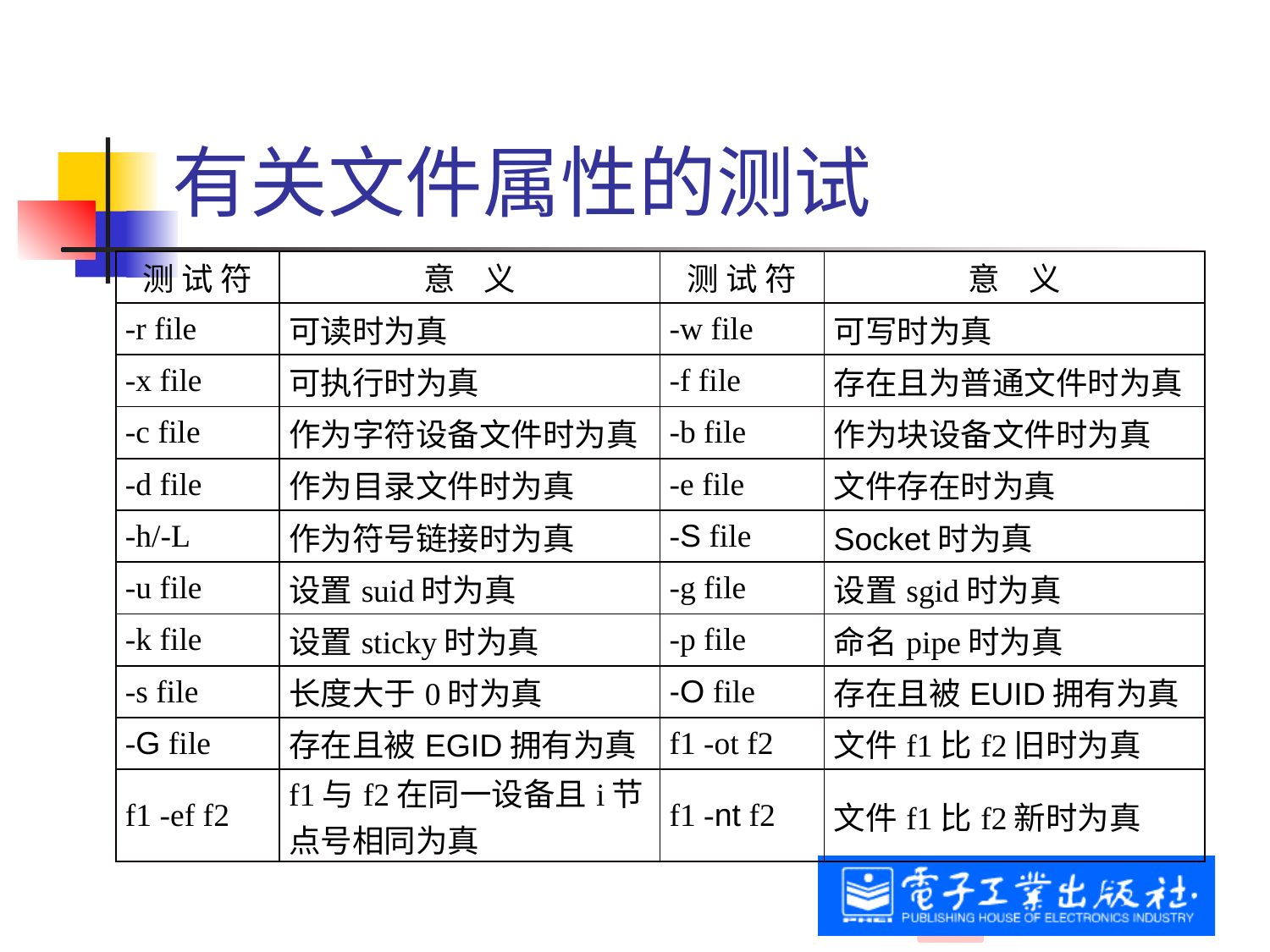

# 有关文件属性的测试
| 测 试 符 | 意 义 | 测 试 符 | 意 义 |
| --- | --- | --- | --- |
| -r file | 可读时为真 | -w file | 可写时为真 |
| -x file | 可执行时为真 | -f file | 存在且为普通文件时为真 |
| -c file | 作为字符设备文件时为真 | -b file | 作为块设备文件时为真 |
| -d file | 作为目录文件时为真 | -e file | 文件存在时为真 |
| -h/-L | 作为符号链接时为真 | -S file | Socket时为真 |
| -u file | 设置suid时为真 | -g file | 设置sgid时为真 |
| -k file | 设置sticky时为真 | -p file | 命名pipe时为真 |
| -s file | 长度大于0时为真 | -O file | 存在且被EUID拥有为真 |
| -G file | 存在且被EGID拥有为真 | f1 -ot f2 | 文件f1比f2旧时为真 |
| f1 -ef f2 | f1与f2在同一设备且i节点号相同为真 | f1 -nt f2 | 文件f1比f2新时为真 |